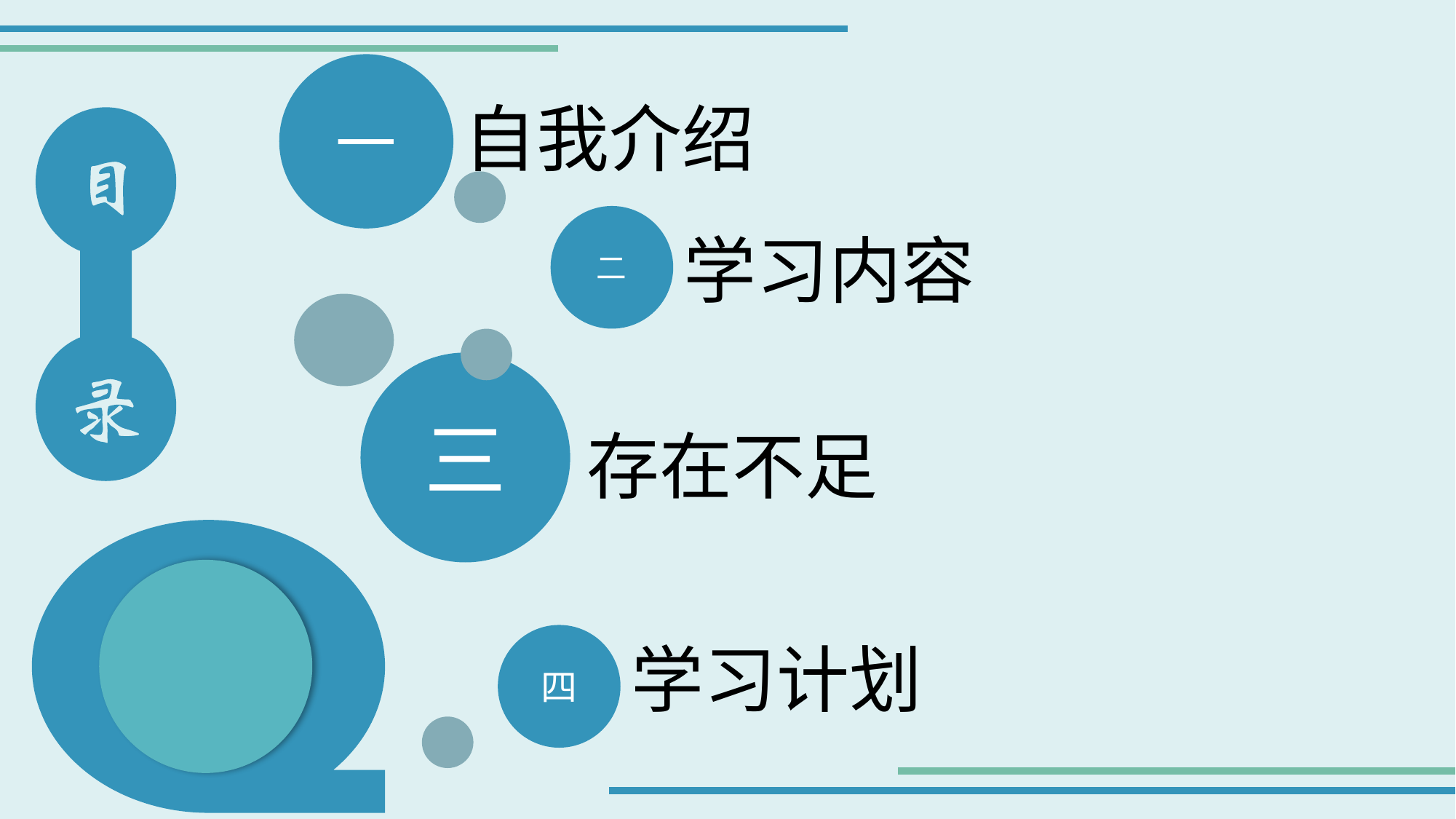

一
自我介绍

二
学习内容

三
存在不足

四
学习计划